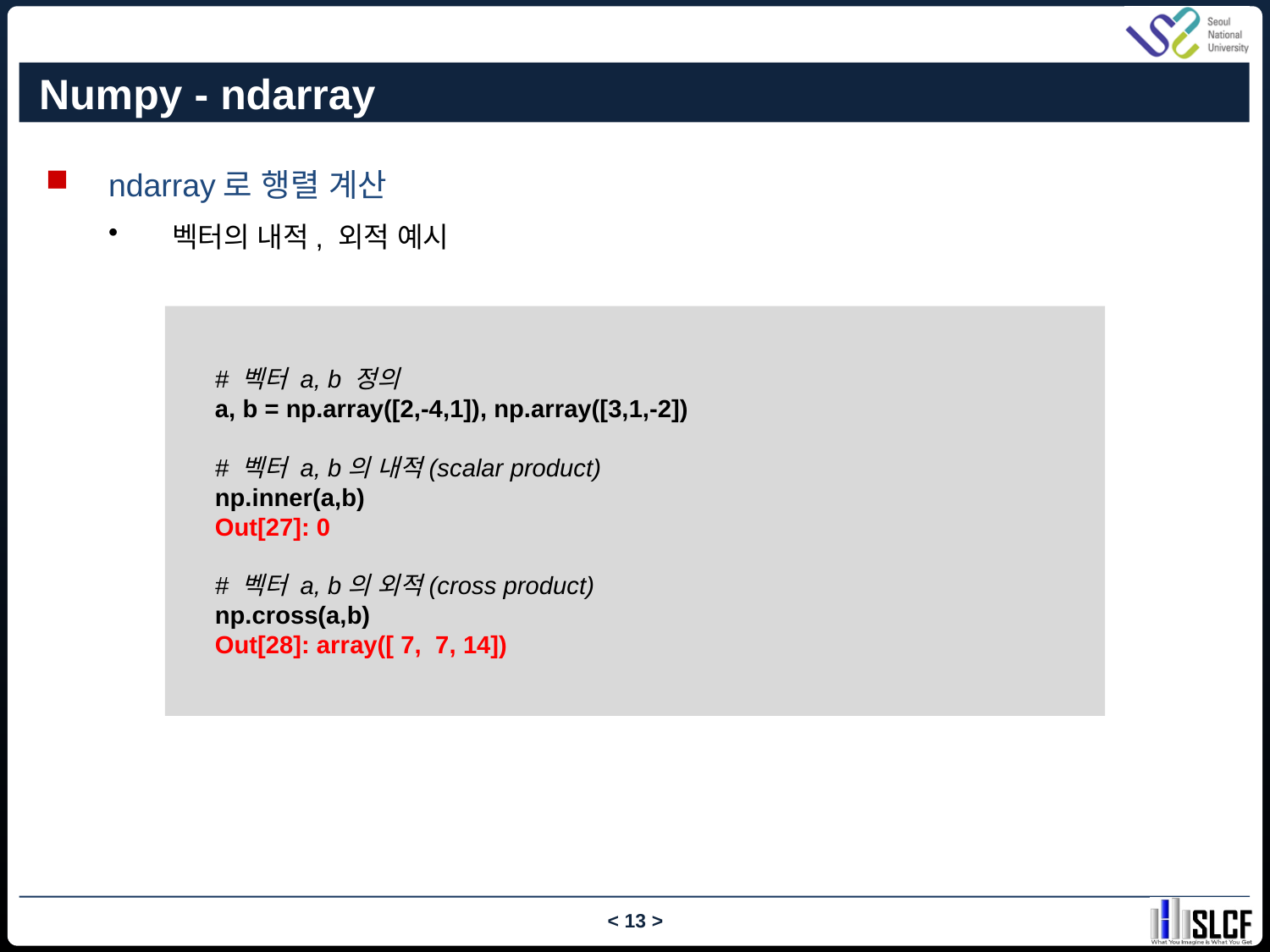

# Numpy - ndarray
ndarray로 행렬 계산
벡터의 내적, 외적 예시
# 벡터 a, b 정의
a, b = np.array([2,-4,1]), np.array([3,1,-2])

# 벡터 a, b의 내적(scalar product)
np.inner(a,b)
Out[27]: 0

# 벡터 a, b의 외적(cross product)
np.cross(a,b)
Out[28]: array([ 7,  7, 14])